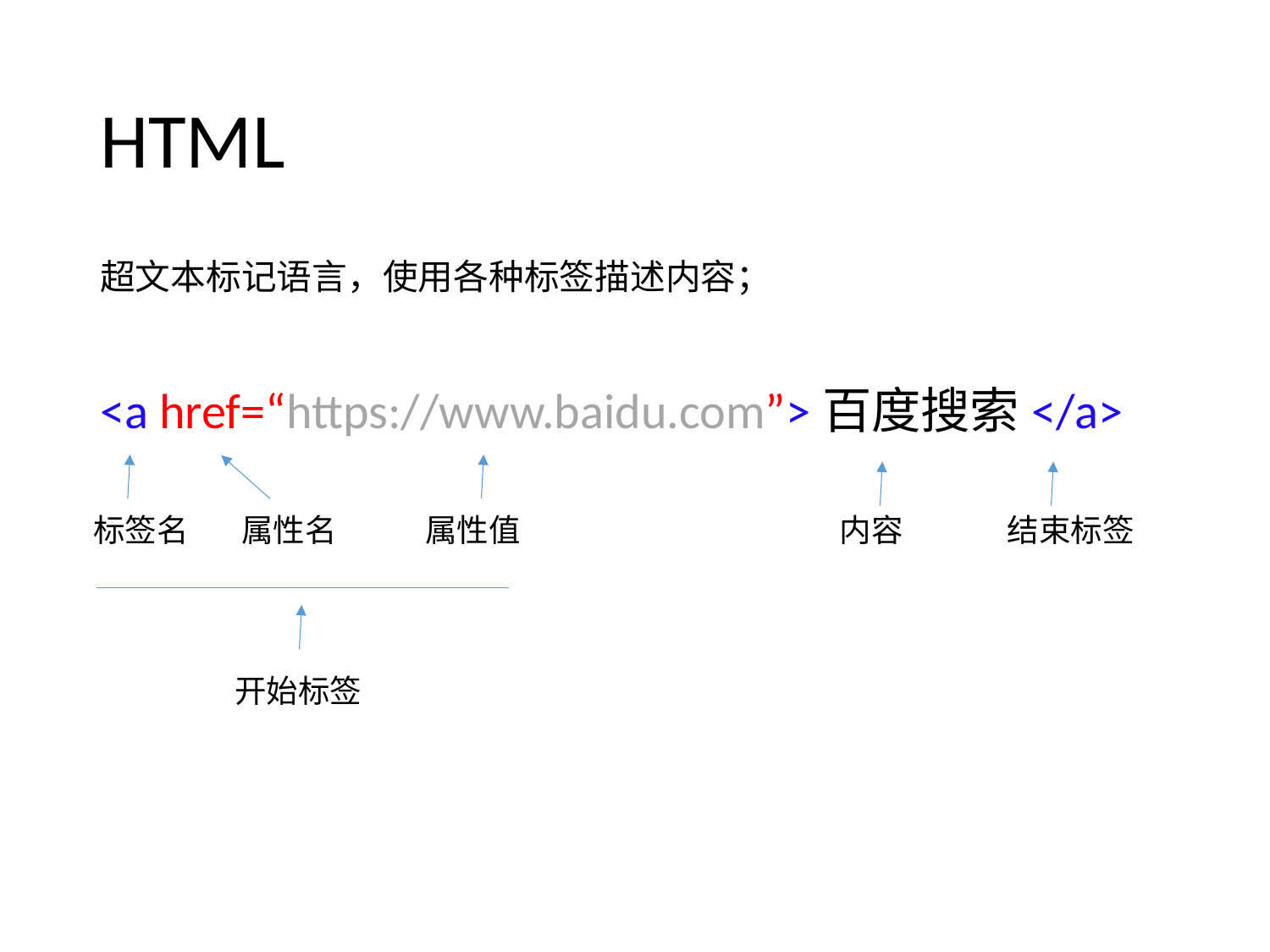

# HTML
超文本标记语言，使用各种标签描述内容；

<a href=“https://www.baidu.com”>百度搜索</a>

标签名
属性名
属性值
内容
结束标签
开始标签